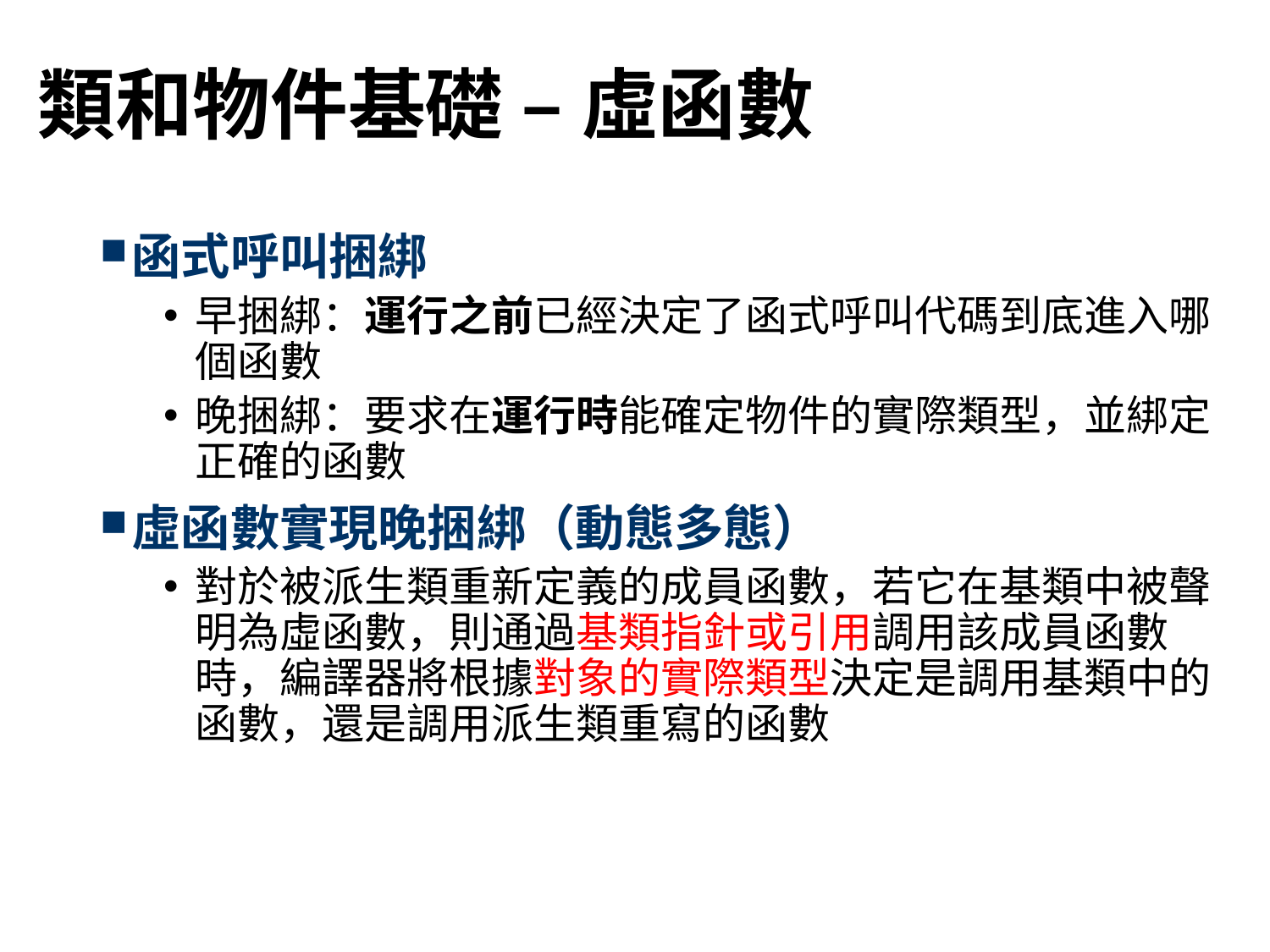

# 類和物件基礎 – 虛函數
函式呼叫捆綁
早捆綁：運行之前已經決定了函式呼叫代碼到底進入哪個函數
晚捆綁：要求在運行時能確定物件的實際類型，並綁定正確的函數
虛函數實現晚捆綁（動態多態）
對於被派生類重新定義的成員函數，若它在基類中被聲明為虛函數，則通過基類指針或引用調用該成員函數時，編譯器將根據對象的實際類型決定是調用基類中的函數，還是調用派生類重寫的函數